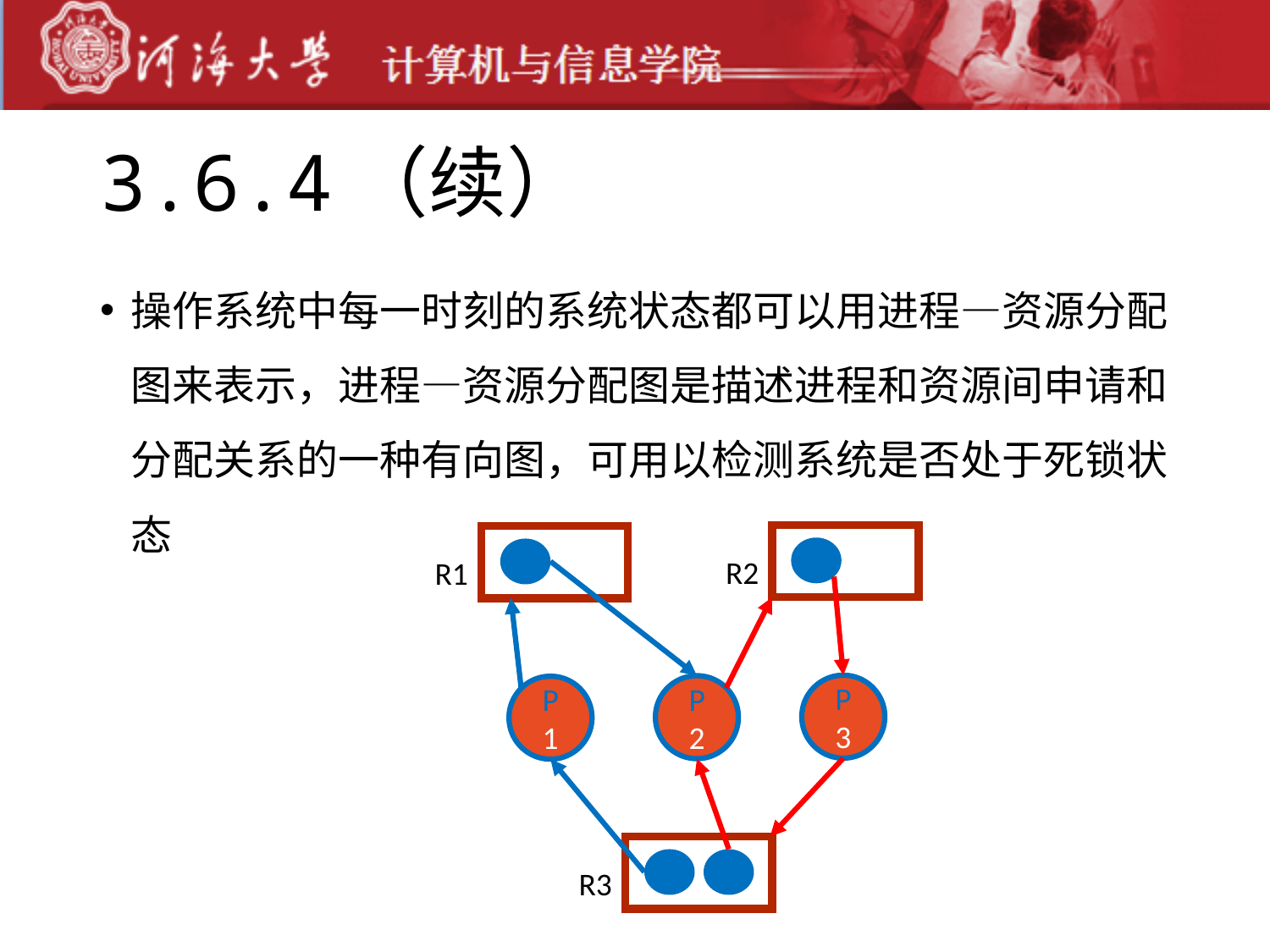

# 3.6.4（续）
操作系统中每一时刻的系统状态都可以用进程—资源分配图来表示，进程—资源分配图是描述进程和资源间申请和分配关系的一种有向图，可用以检测系统是否处于死锁状态

R2

R1
P 3
P 2
P 1

R3